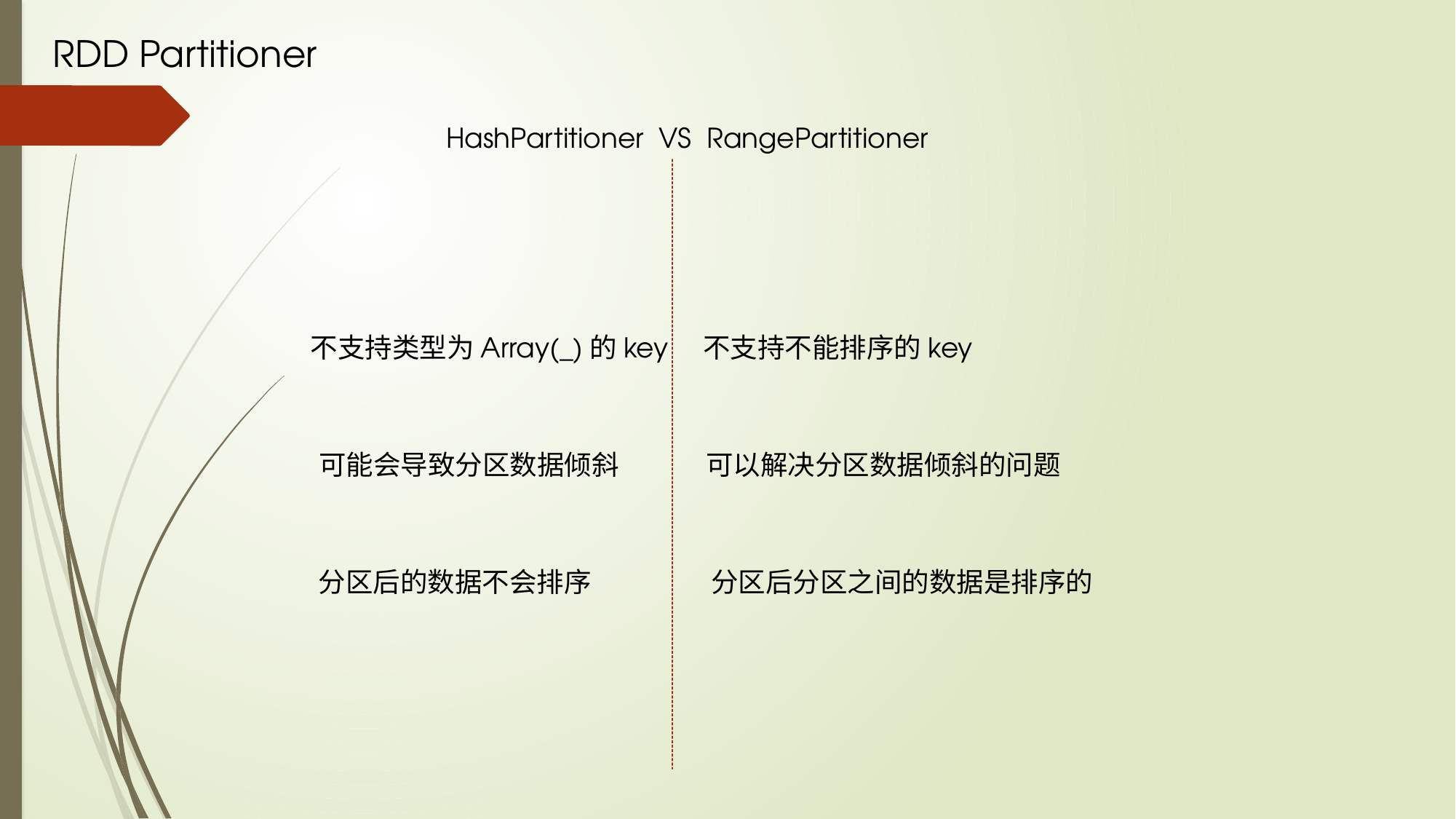

RDD Partitioner
HashPartitioner  VS  RangePartitioner
不支持类型为Array(_)的key
不支持不能排序的key
可能会导致分区数据倾斜
可以解决分区数据倾斜的问题
分区后的数据不会排序
分区后分区之间的数据是排序的